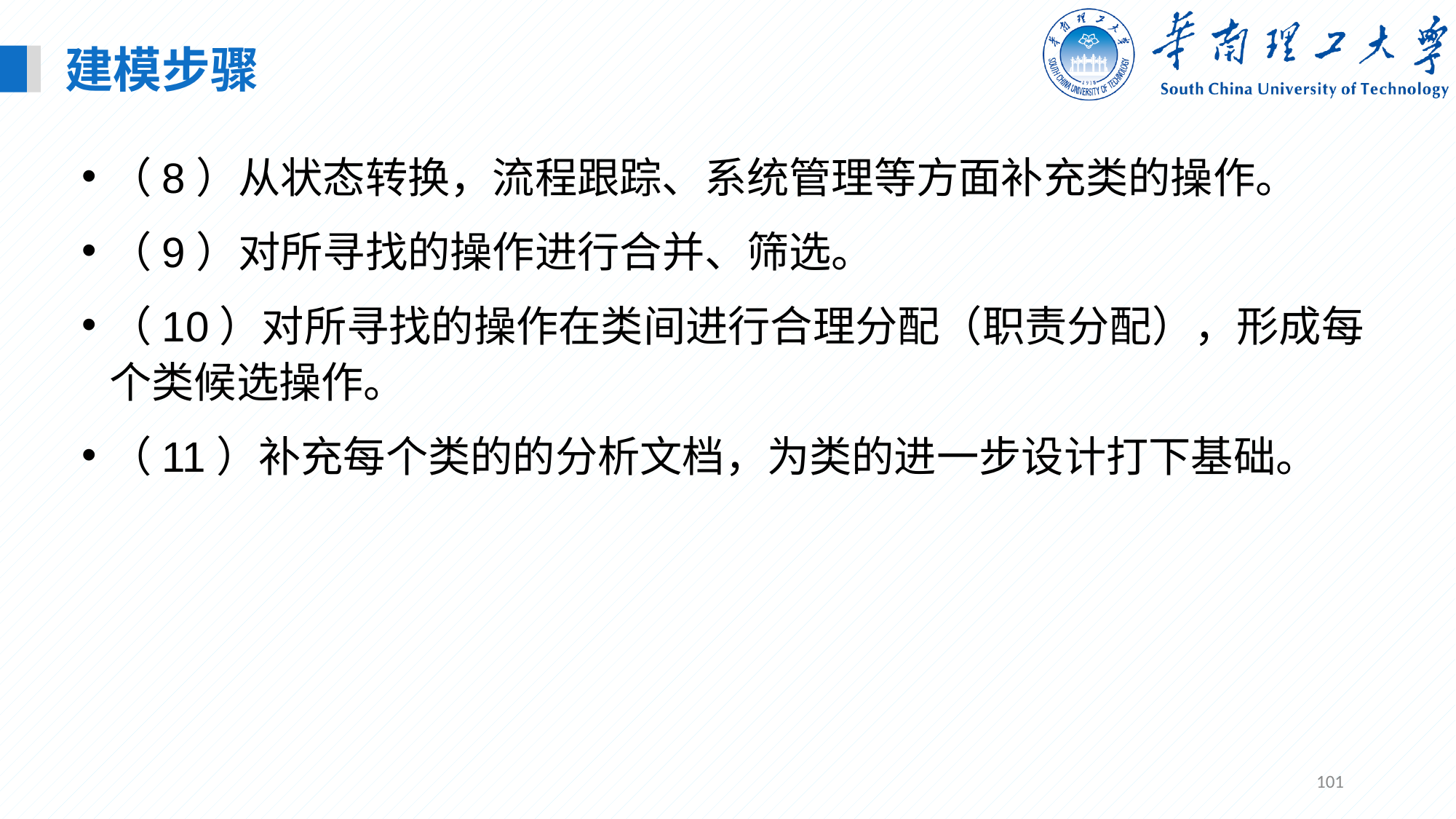

建模步骤
（8）从状态转换，流程跟踪、系统管理等方面补充类的操作。
（9）对所寻找的操作进行合并、筛选。
（10）对所寻找的操作在类间进行合理分配（职责分配），形成每个类候选操作。
（11）补充每个类的的分析文档，为类的进一步设计打下基础。

101